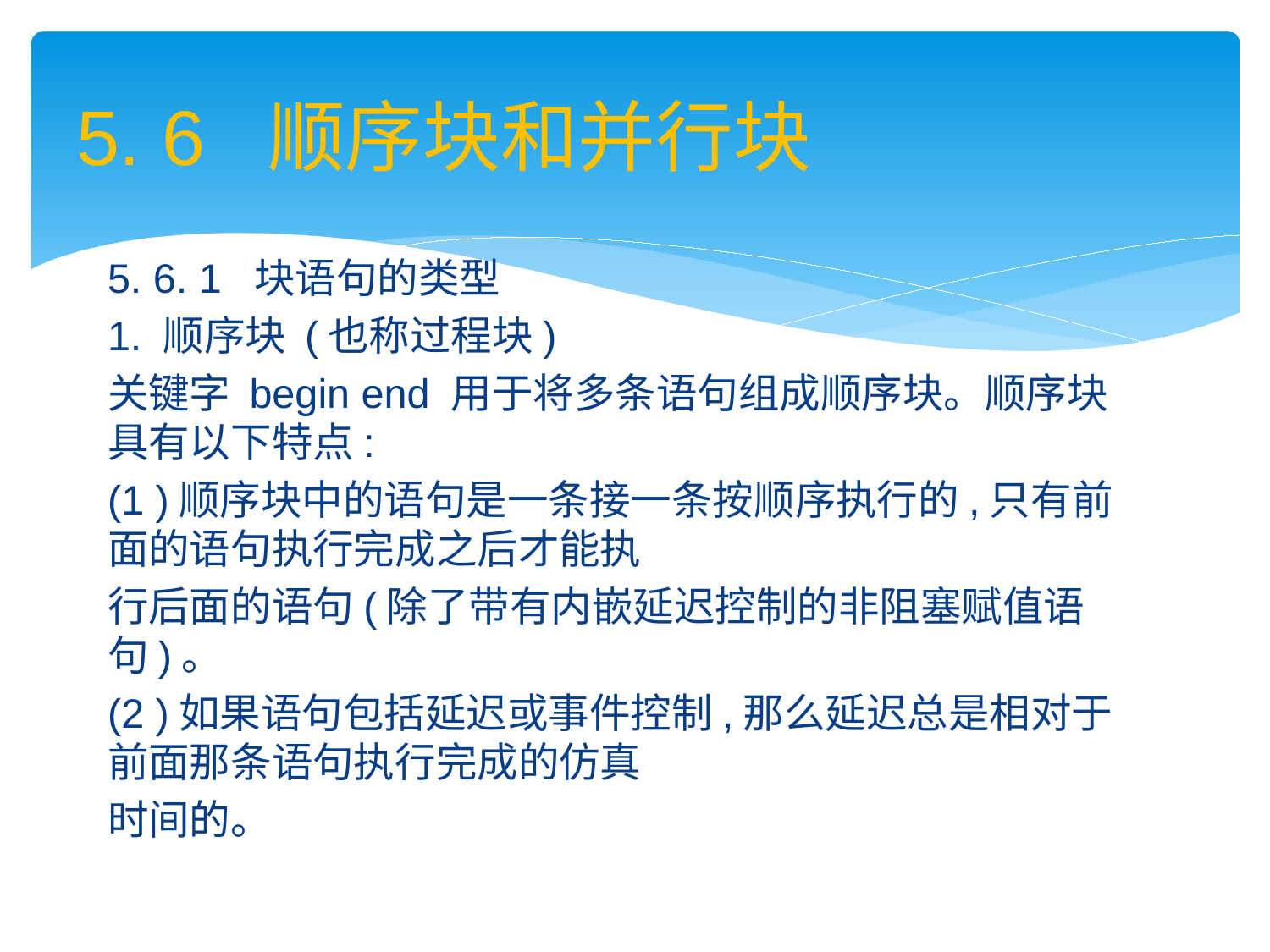

# 5. 6  顺序块和并行块
5. 6. 1  块语句的类型
1. 顺序块 (也称过程块)
关键字 begin end 用于将多条语句组成顺序块。顺序块具有以下特点:
(1 )顺序块中的语句是一条接一条按顺序执行的,只有前面的语句执行完成之后才能执
行后面的语句(除了带有内嵌延迟控制的非阻塞赋值语句)。
(2 )如果语句包括延迟或事件控制,那么延迟总是相对于前面那条语句执行完成的仿真
时间的。